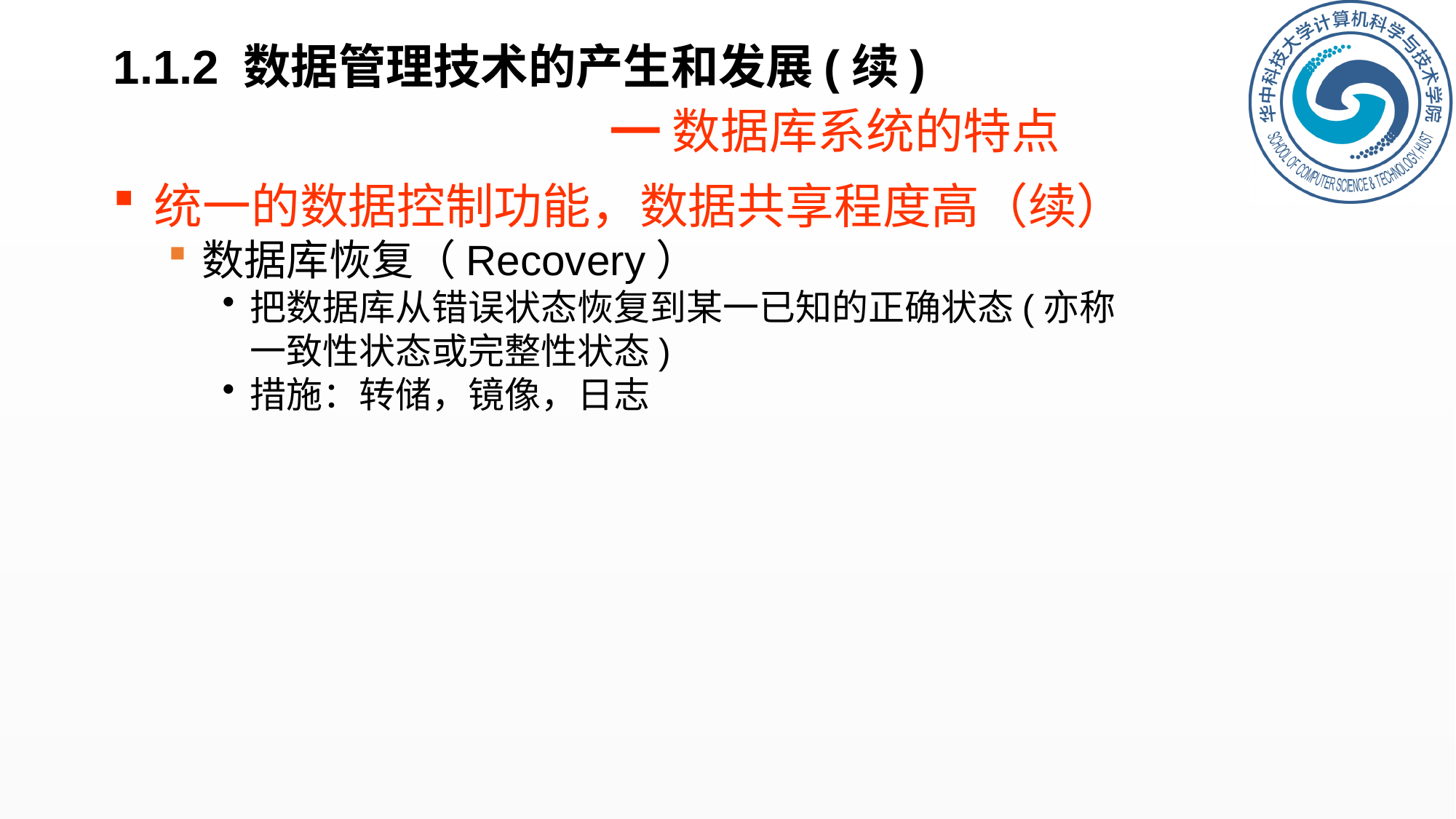

1.1.2 数据管理技术的产生和发展(续)
━数据库系统的特点
统一的数据控制功能，数据共享程度高（续）
数据库恢复（Recovery）
把数据库从错误状态恢复到某一已知的正确状态(亦称一致性状态或完整性状态)
措施：转储，镜像，日志